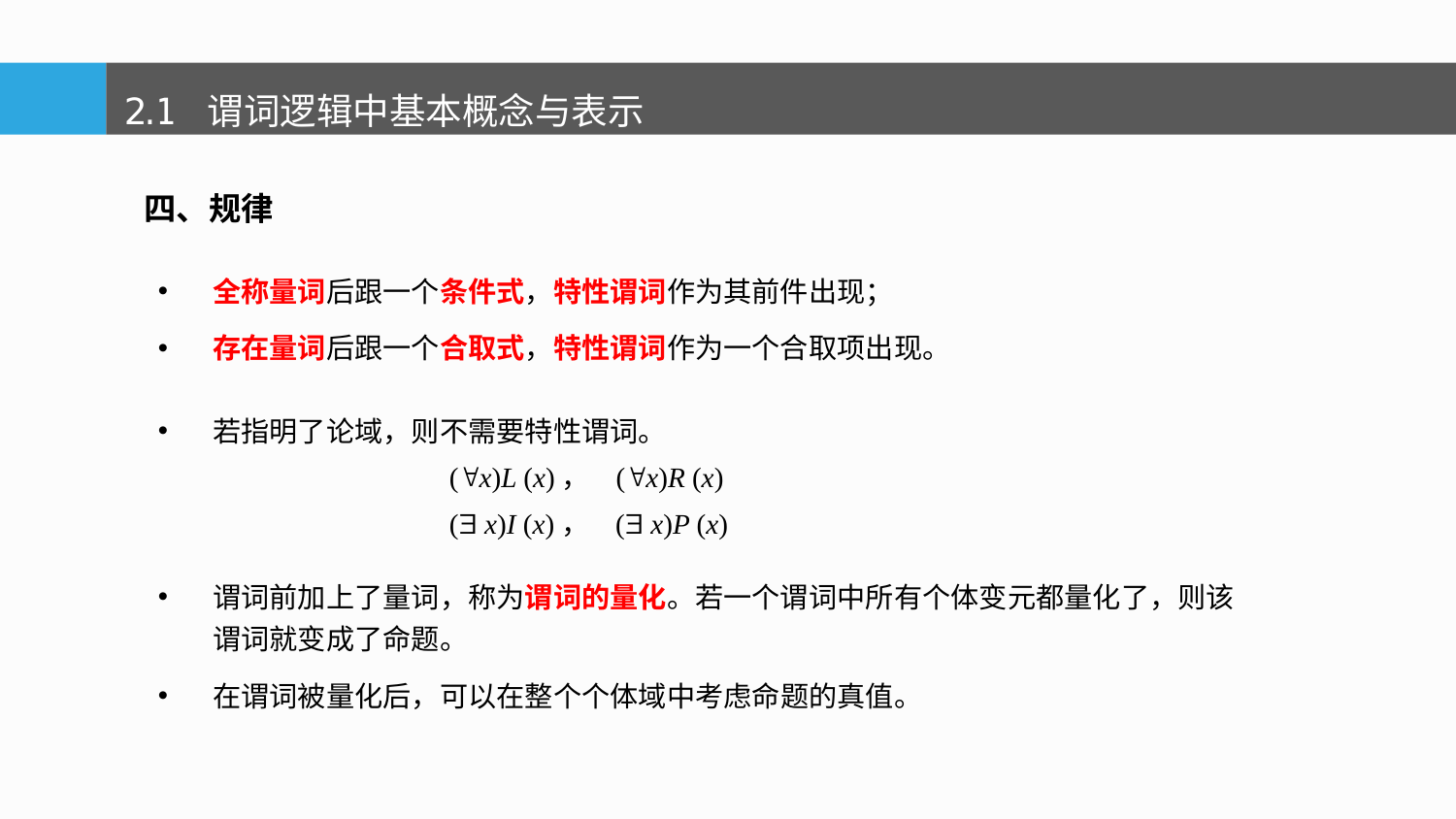

2.1  谓词逻辑中基本概念与表示

四、规律
全称量词后跟一个条件式，特性谓词作为其前件出现；
存在量词后跟一个合取式，特性谓词作为一个合取项出现。
若指明了论域，则不需要特性谓词。
		(∀x)L (x)，   (∀x)R (x)
		(∃ x)I (x)，   (∃ x)P (x)

谓词前加上了量词，称为谓词的量化。若一个谓词中所有个体变元都量化了，则该    谓词就变成了命题。
在谓词被量化后，可以在整个个体域中考虑命题的真值。